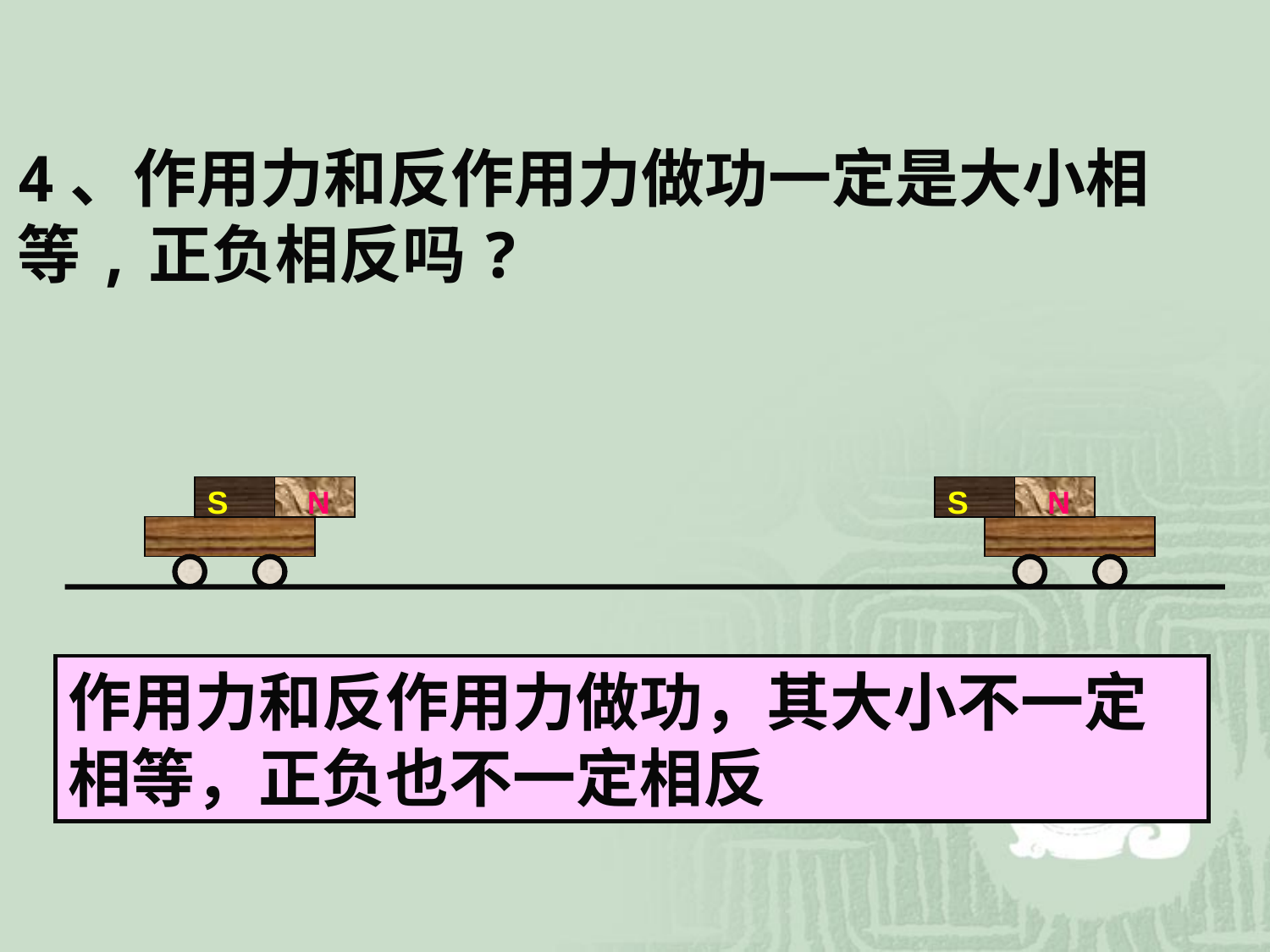

4、作用力和反作用力做功一定是大小相等,正负相反吗?
S

N

S

N

作用力和反作用力做功，其大小不一定相等，正负也不一定相反